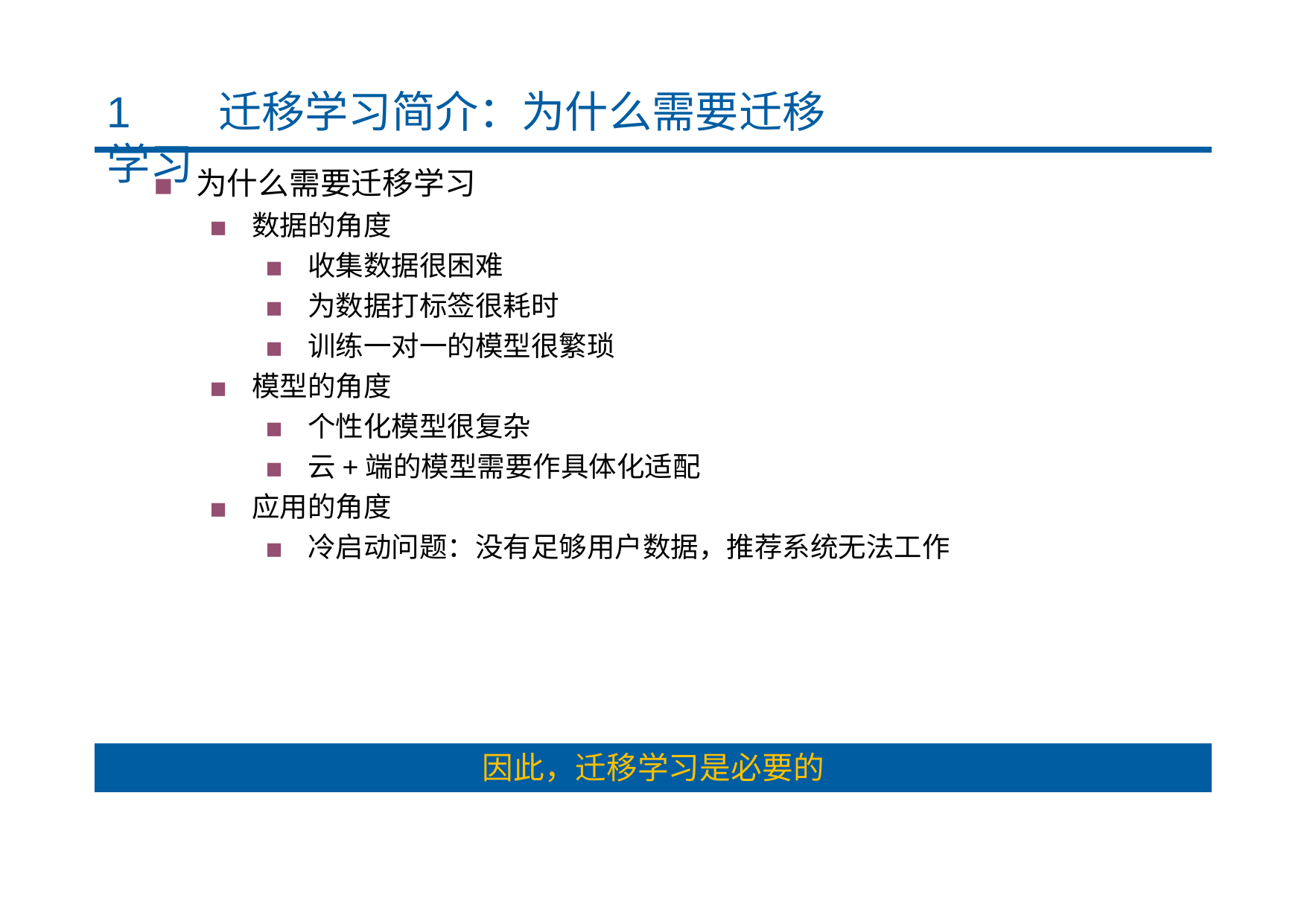

# 1	迁移学习简介：为什么需要迁移学习
为什么需要迁移学习
数据的角度
收集数据很困难
为数据打标签很耗时
训练一对一的模型很繁琐
模型的角度
个性化模型很复杂
云+端的模型需要作具体化适配
应用的角度
冷启动问题：没有足够用户数据，推荐系统无法工作
因此，迁移学习是必要的